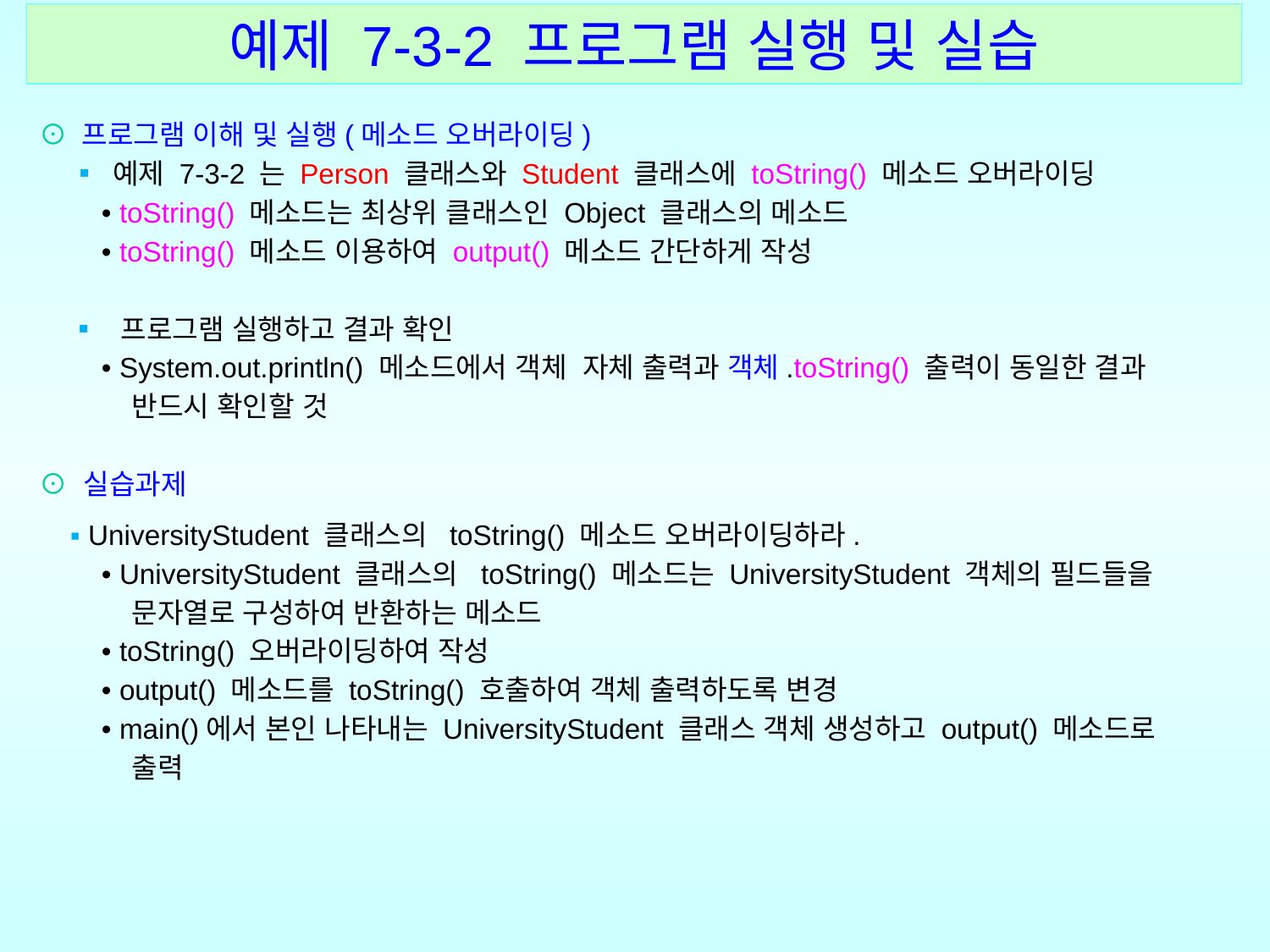

예제 7-3-2 프로그램 실행 및 실습
⊙ 프로그램 이해 및 실행(메소드 오버라이딩)
    ▪ 예제 7-3-2 는 Person 클래스와 Student 클래스에 toString() 메소드 오버라이딩
        • toString() 메소드는 최상위 클래스인 Object 클래스의 메소드
        • toString() 메소드 이용하여 output() 메소드 간단하게 작성

    ▪  프로그램 실행하고 결과 확인
        • System.out.println() 메소드에서 객체  자체 출력과 객체.toString() 출력이 동일한 결과
           반드시 확인할 것

⊙ 실습과제
    ▪ UniversityStudent 클래스의  toString() 메소드 오버라이딩하라.
        • UniversityStudent 클래스의  toString() 메소드는 UniversityStudent 객체의 필드들을
           문자열로 구성하여 반환하는 메소드
        • toString() 오버라이딩하여 작성
        • output() 메소드를 toString() 호출하여 객체 출력하도록 변경
        • main()에서 본인 나타내는 UniversityStudent 클래스 객체 생성하고 output() 메소드로
           출력